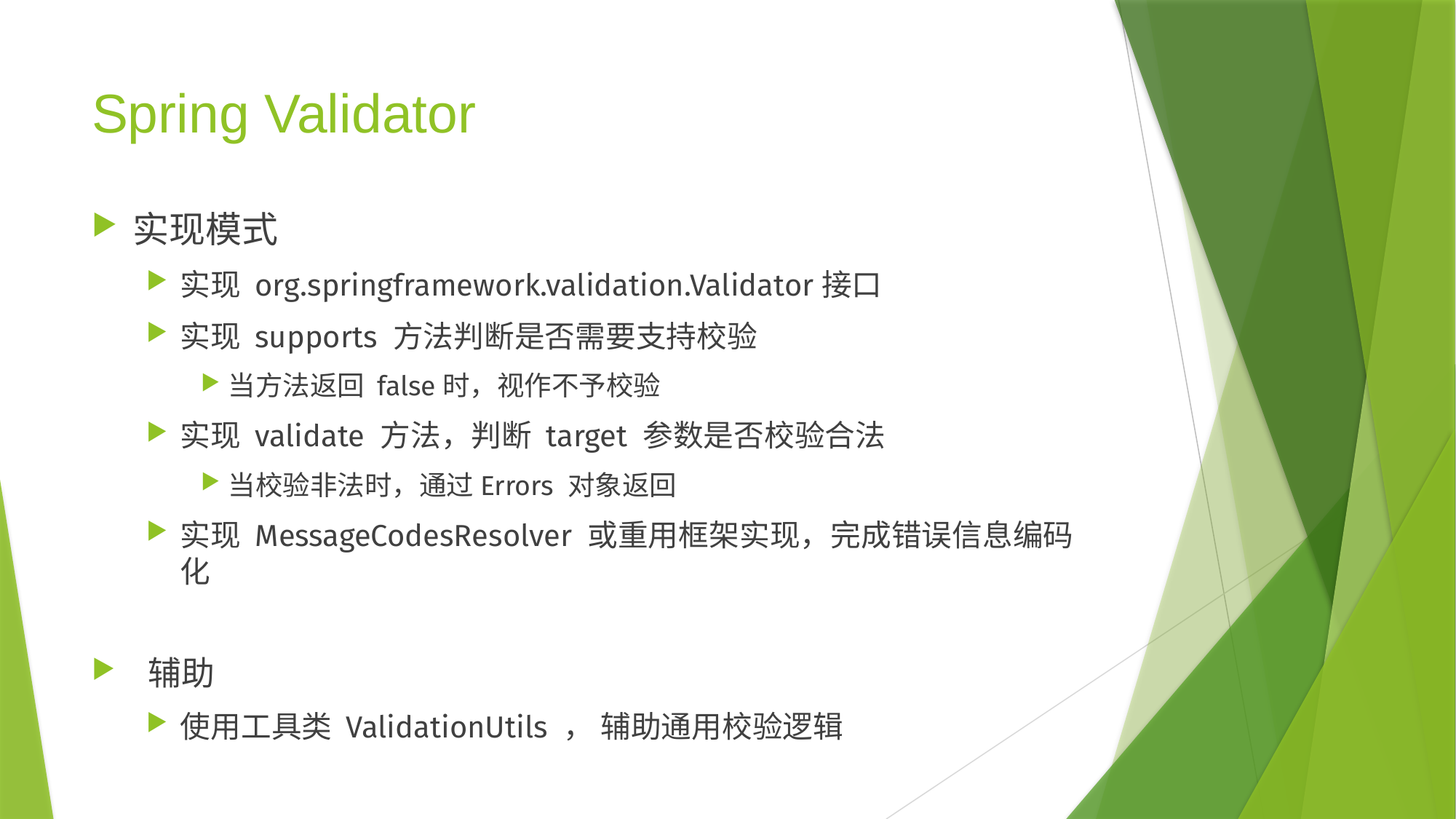

# Spring Validator
实现模式
实现 org.springframework.validation.Validator接口
实现 supports 方法判断是否需要支持校验
当方法返回 false时，视作不予校验
实现 validate 方法，判断 target 参数是否校验合法
当校验非法时，通过Errors 对象返回
实现 MessageCodesResolver 或重用框架实现，完成错误信息编码化

 辅助
使用工具类 ValidationUtils ， 辅助通用校验逻辑